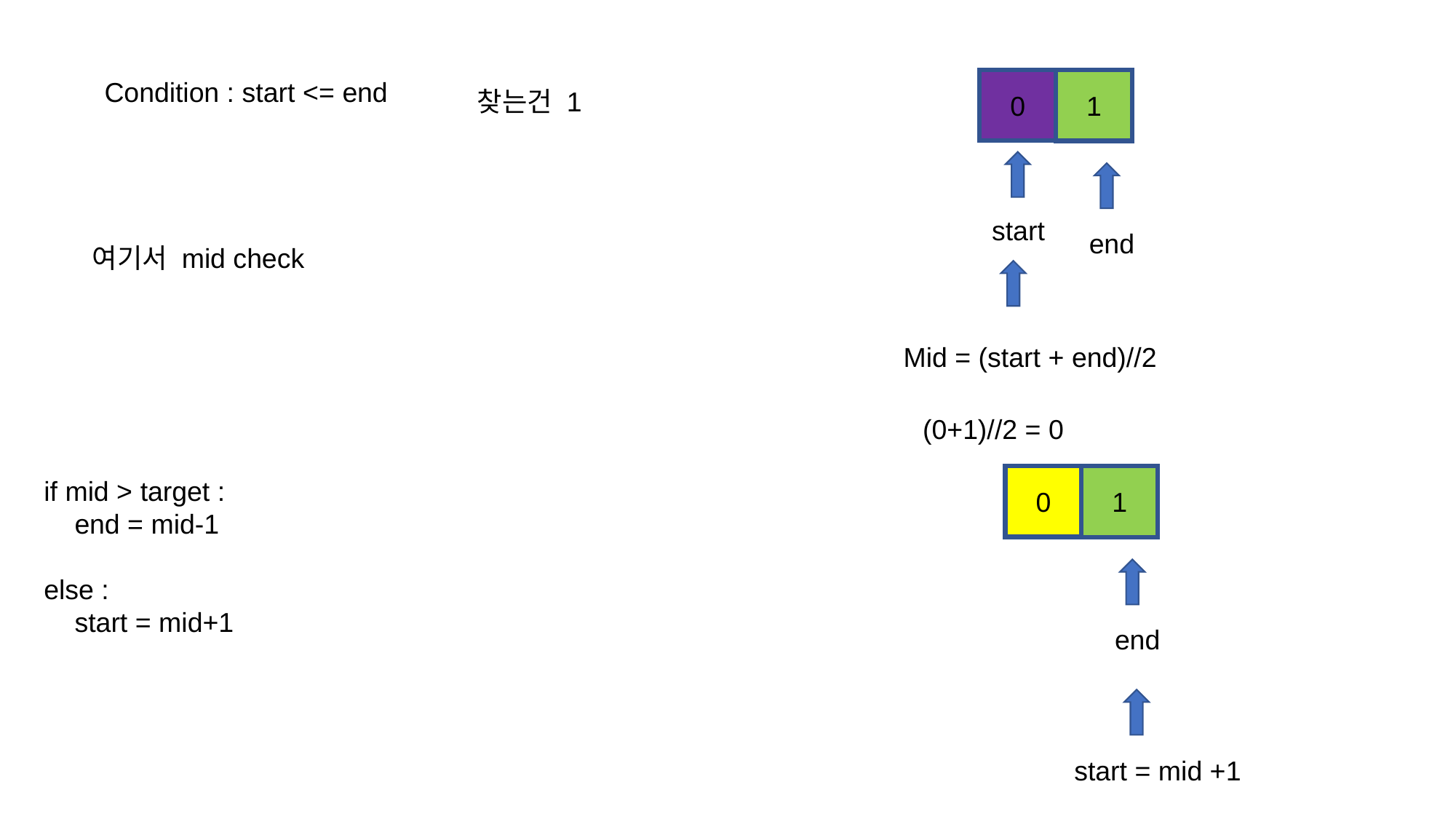

Condition : start <= end
0
1
찾는건 1

start

end
여기서 mid check

Mid = (start + end)//2
(0+1)//2 = 0
0
1
if mid > target :
    end = mid-1

else :
    start = mid+1

end

start = mid +1